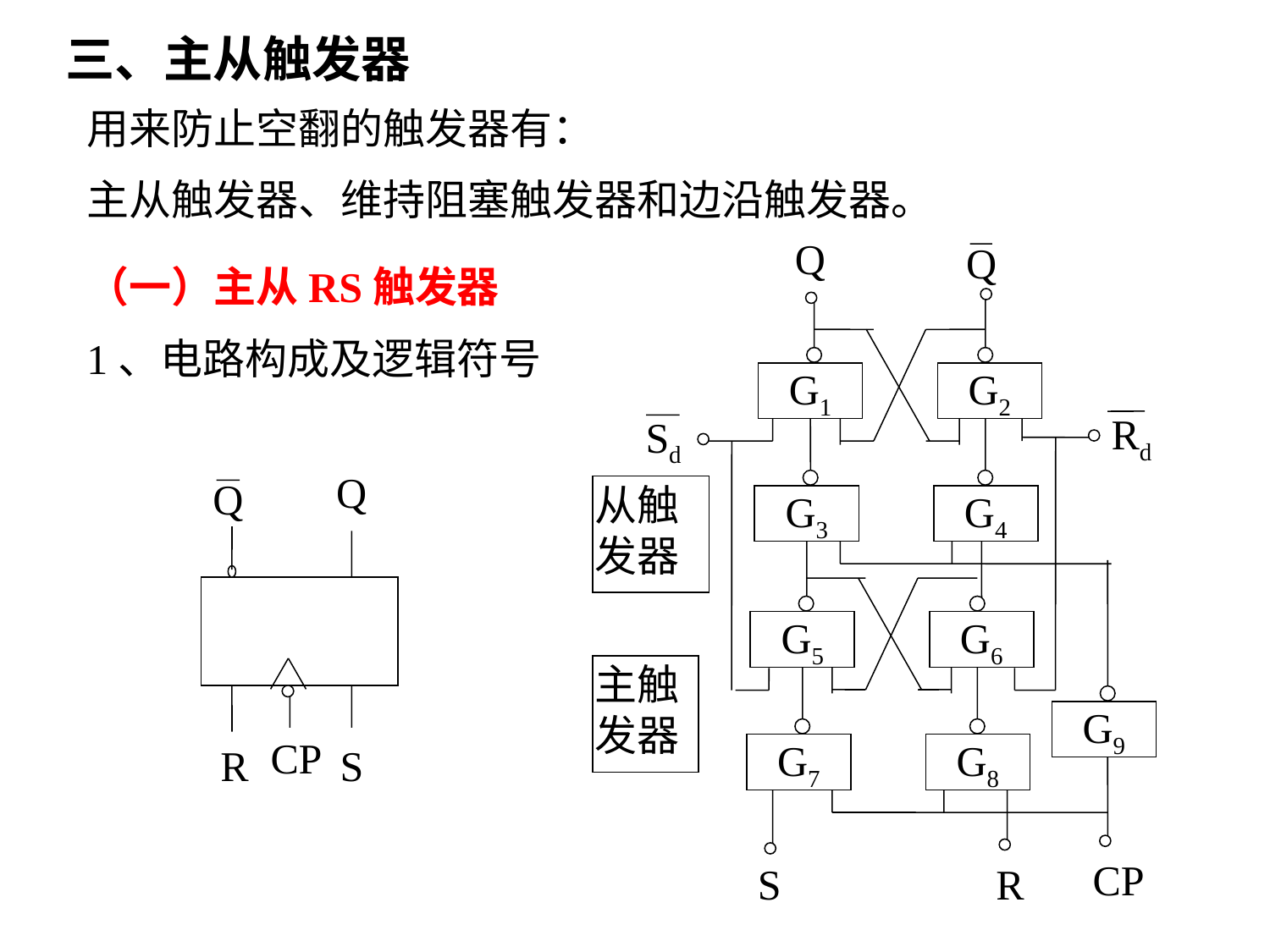

三、主从触发器
用来防止空翻的触发器有：
主从触发器、维持阻塞触发器和边沿触发器。
Q
Q

G1
G2
Rd
Sd

G3
G4

G5
G6

G9

G7
G8

CP
S
R
（一）主从RS触发器
1、电路构成及逻辑符号
Q
Q

CP
R
S
从触
发器
主触
发器